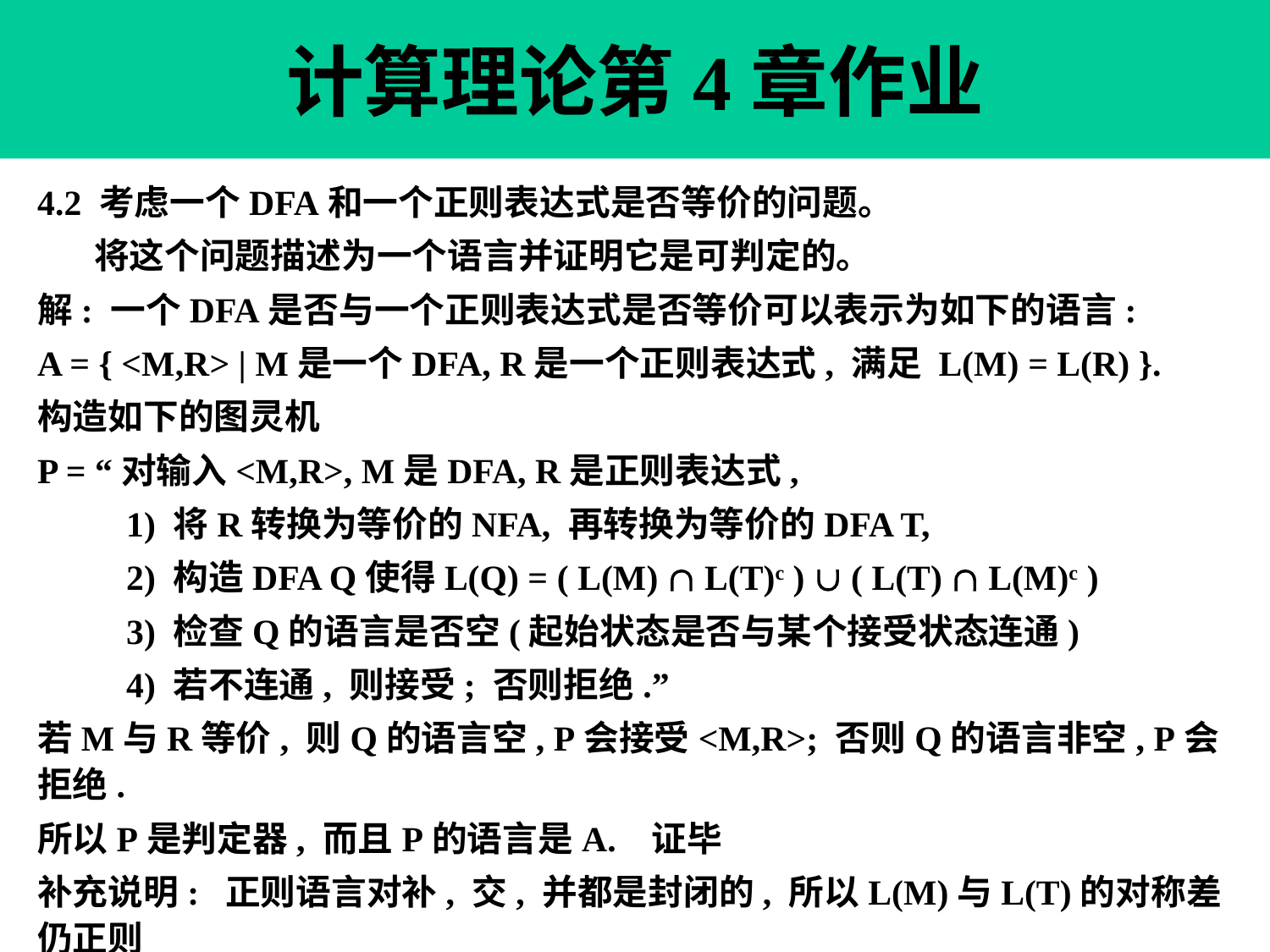

计算理论第4章作业
4.2 考虑一个DFA和一个正则表达式是否等价的问题。
      将这个问题描述为一个语言并证明它是可判定的。
解: 一个DFA是否与一个正则表达式是否等价可以表示为如下的语言:
A = { <M,R> | M是一个DFA, R是一个正则表达式, 满足 L(M) = L(R) }.
构造如下的图灵机
P = “对输入<M,R>, M是DFA, R是正则表达式,
          1) 将R转换为等价的NFA, 再转换为等价的DFA T,
          2) 构造DFA Q使得L(Q) = ( L(M) ∩ L(T)c ) ∪ ( L(T) ∩ L(M)c )
          3) 检查Q的语言是否空(起始状态是否与某个接受状态连通)
          4) 若不连通, 则接受; 否则拒绝.”
若M与R等价, 则Q的语言空, P会接受<M,R>; 否则Q的语言非空, P会拒绝.
所以P是判定器, 而且P的语言是A.   证毕
补充说明:  正则语言对补, 交, 并都是封闭的, 所以L(M)与L(T)的对称差仍正则